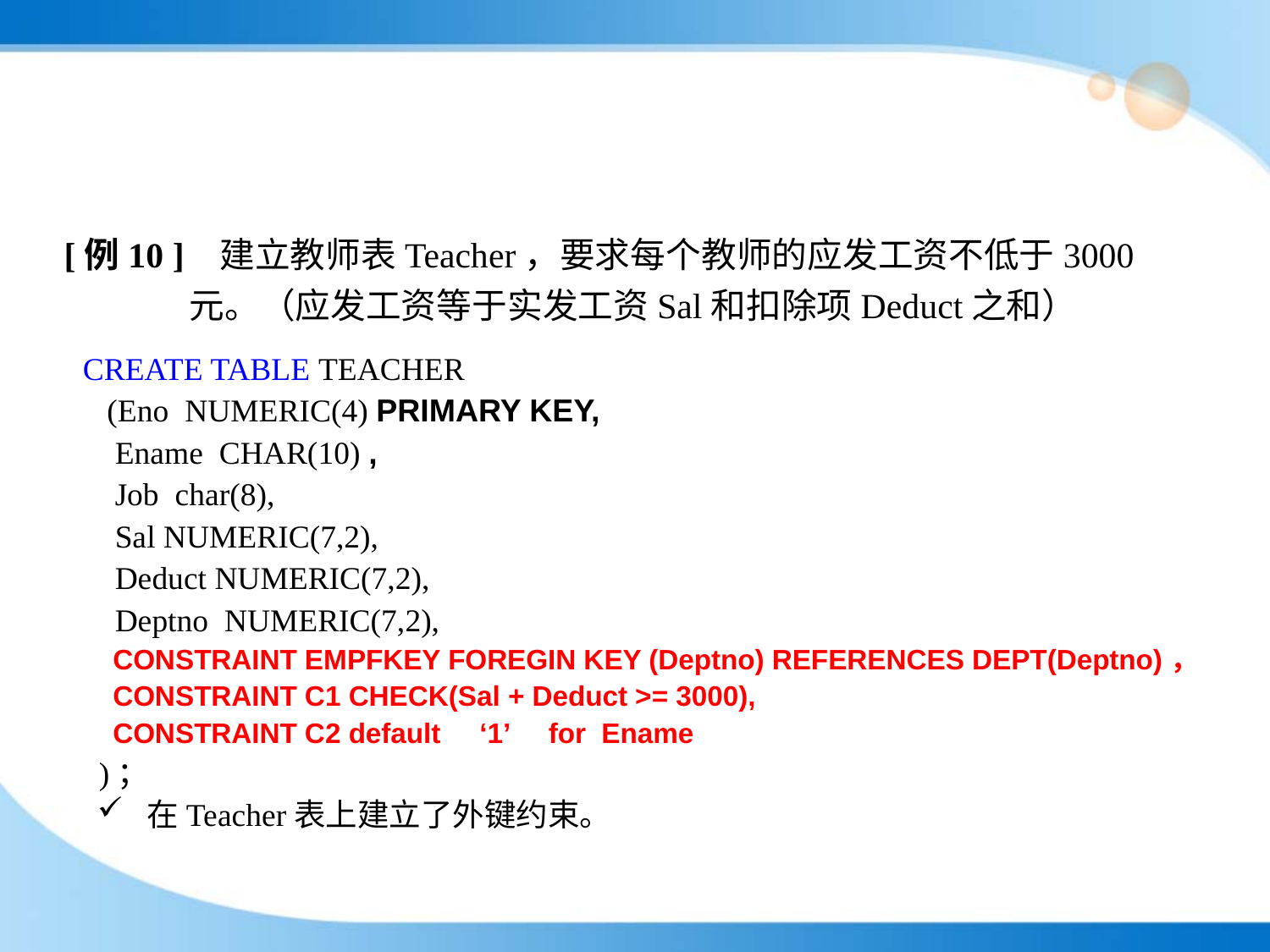

#
[例10 ]   建立教师表Teacher，要求每个教师的应发工资不低于3000元。（应发工资等于实发工资Sal和扣除项Deduct之和）
      CREATE TABLE TEACHER
         (Eno  NUMERIC(4) PRIMARY KEY,
          Ename  CHAR(10) ,
          Job  char(8),
          Sal NUMERIC(7,2),
          Deduct NUMERIC(7,2),
          Deptno  NUMERIC(7,2),
          CONSTRAINT EMPFKEY FOREGIN KEY (Deptno) REFERENCES DEPT(Deptno)，
          CONSTRAINT C1 CHECK(Sal + Deduct >= 3000),
          CONSTRAINT C2 default     ‘1’     for  Ename
        )；
在Teacher表上建立了外键约束。